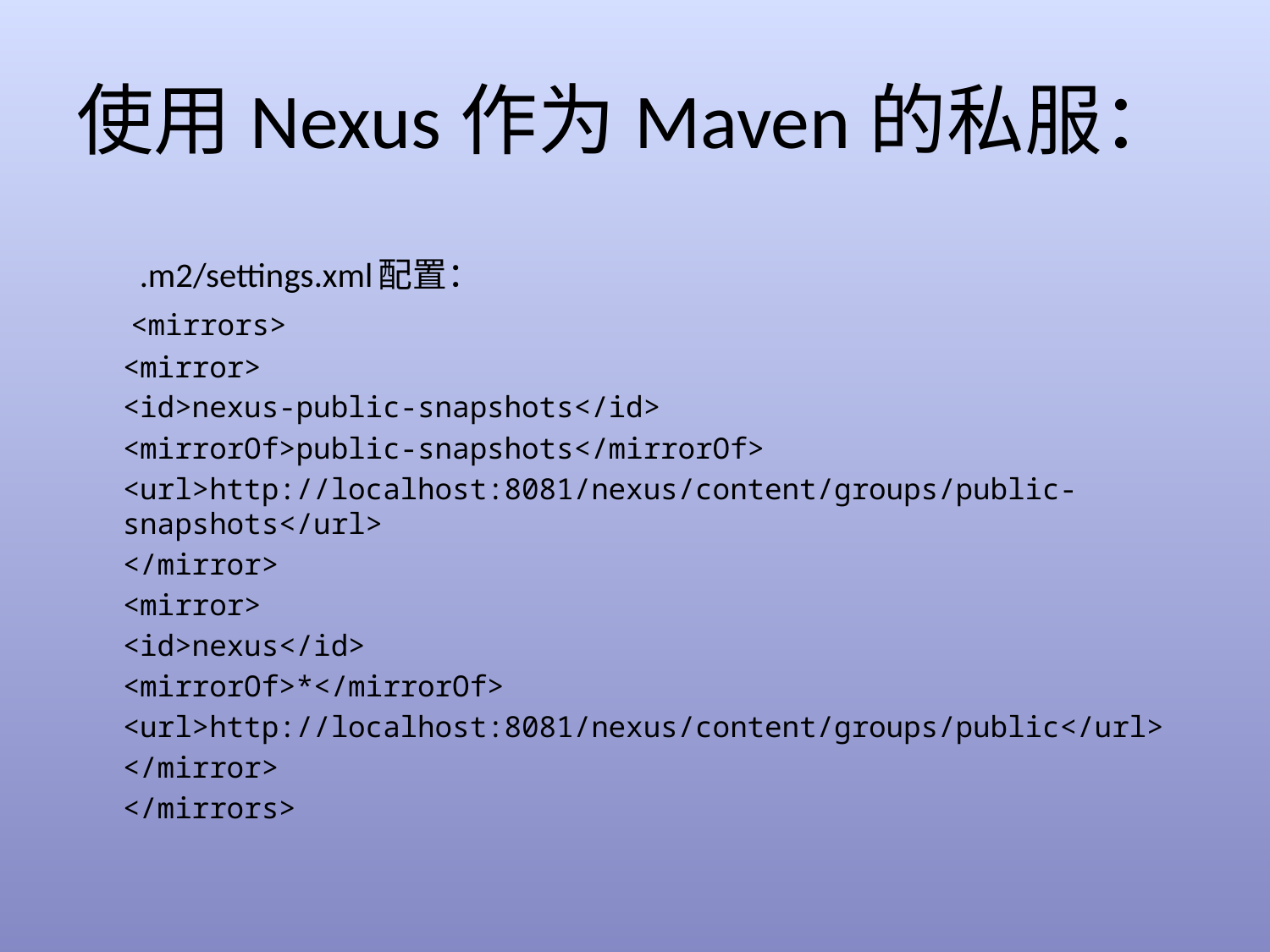

# 使用Nexus作为Maven的私服：
.m2/settings.xml配置：
	 <mirrors>
		<mirror>
			<id>nexus-public-snapshots</id>
			<mirrorOf>public-snapshots</mirrorOf>
			<url>http://localhost:8081/nexus/content/groups/public-		snapshots</url>
		</mirror>
		<mirror>
			<id>nexus</id>
			<mirrorOf>*</mirrorOf>
			<url>http://localhost:8081/nexus/content/groups/public</url>
		</mirror>
	</mirrors>